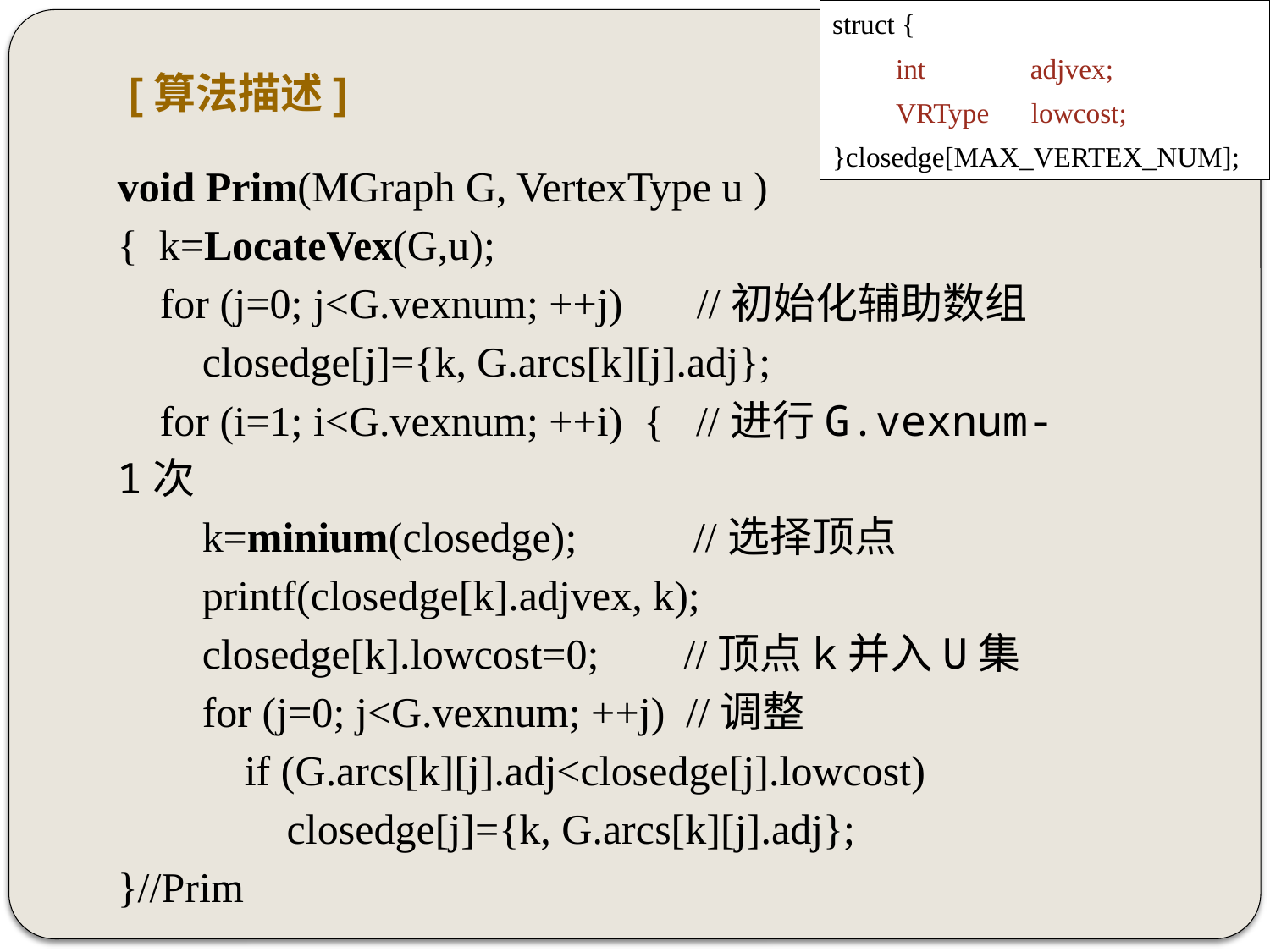

struct {
int               adjvex;
VRType      lowcost;
}closedge[MAX_VERTEX_NUM];
# [算法描述]
void Prim(MGraph G, VertexType u )
{  k=LocateVex(G,u);
    for (j=0; j<G.vexnum; ++j)       //初始化辅助数组
        closedge[j]={k, G.arcs[k][j].adj};
    for (i=1; i<G.vexnum; ++i)  {   //进行G.vexnum-1次
        k=minium(closedge);           //选择顶点
        printf(closedge[k].adjvex, k);
        closedge[k].lowcost=0;        //顶点k并入U集
        for (j=0; j<G.vexnum; ++j)  //调整
            if (G.arcs[k][j].adj<closedge[j].lowcost)
                closedge[j]={k, G.arcs[k][j].adj};
}//Prim